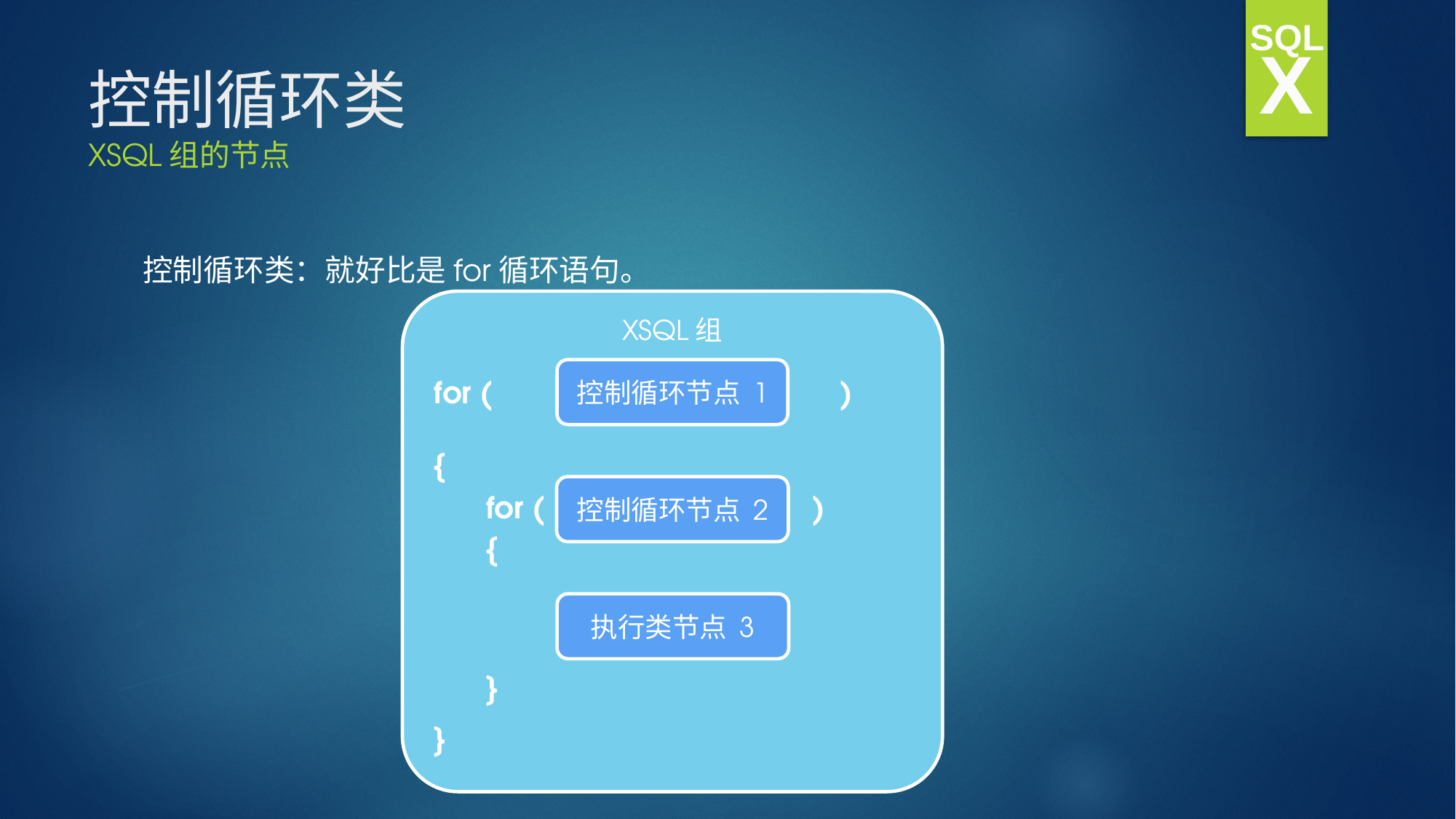

SQL
X
# 控制循环类 XSQL组的节点
控制循环类：就好比是for循环语句。
XSQL组
控制循环节点 1
for (
)
{
}
控制循环节点 2
for (
)
{
}
执行类节点 3